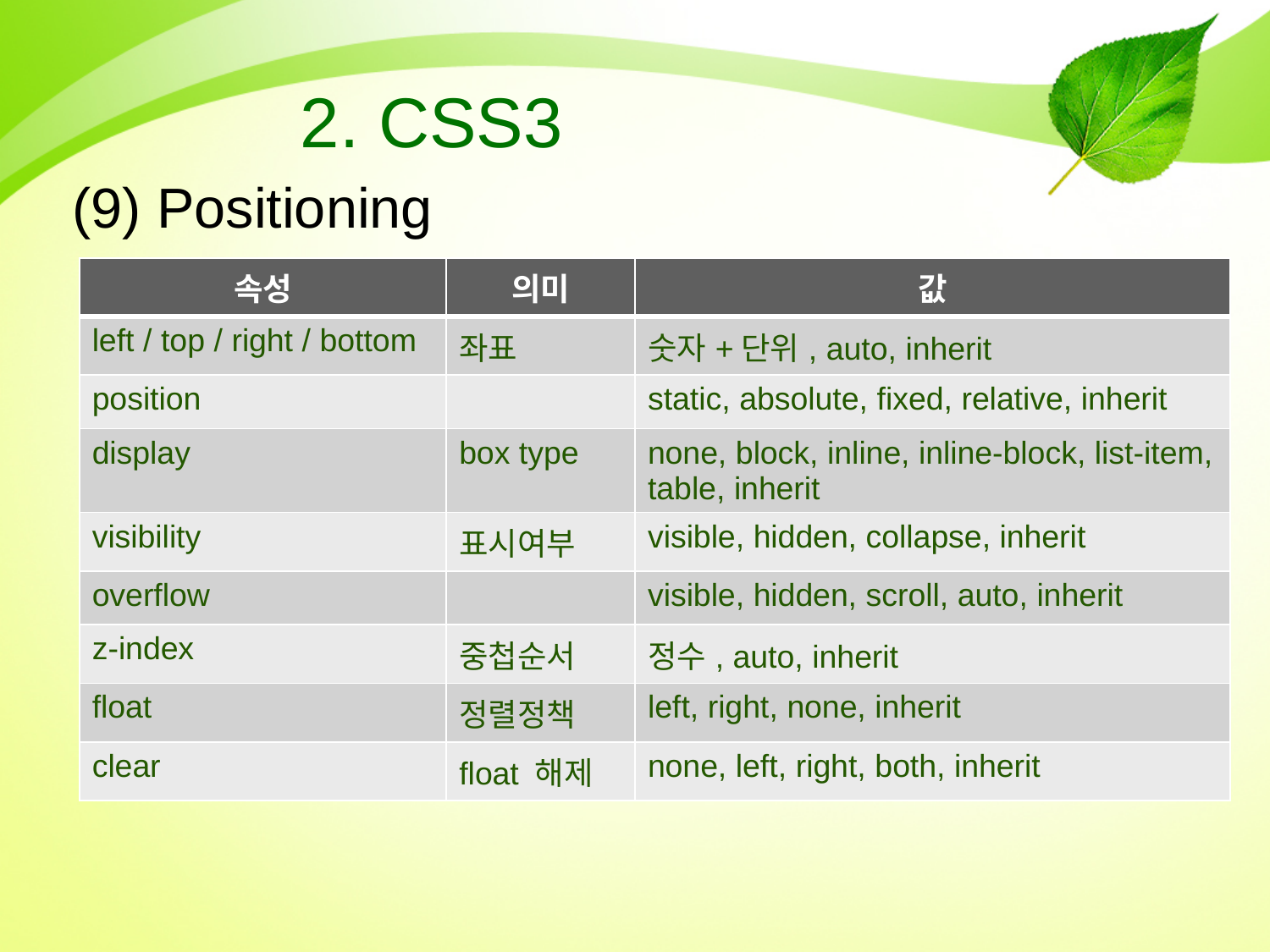

# 2. CSS3
(9) Positioning

| 속성 | 의미 | 값 |
| --- | --- | --- |
| left / top / right / bottom | 좌표 | 숫자+단위, auto, inherit |
| position |  | static, absolute, fixed, relative, inherit |
| display | box type | none, block, inline, inline-block, list-item, table, inherit |
| visibility | 표시여부 | visible, hidden, collapse, inherit |
| overflow |  | visible, hidden, scroll, auto, inherit |
| z-index | 중첩순서 | 정수, auto, inherit |
| float | 정렬정책 | left, right, none, inherit |
| clear | float 해제 | none, left, right, both, inherit |